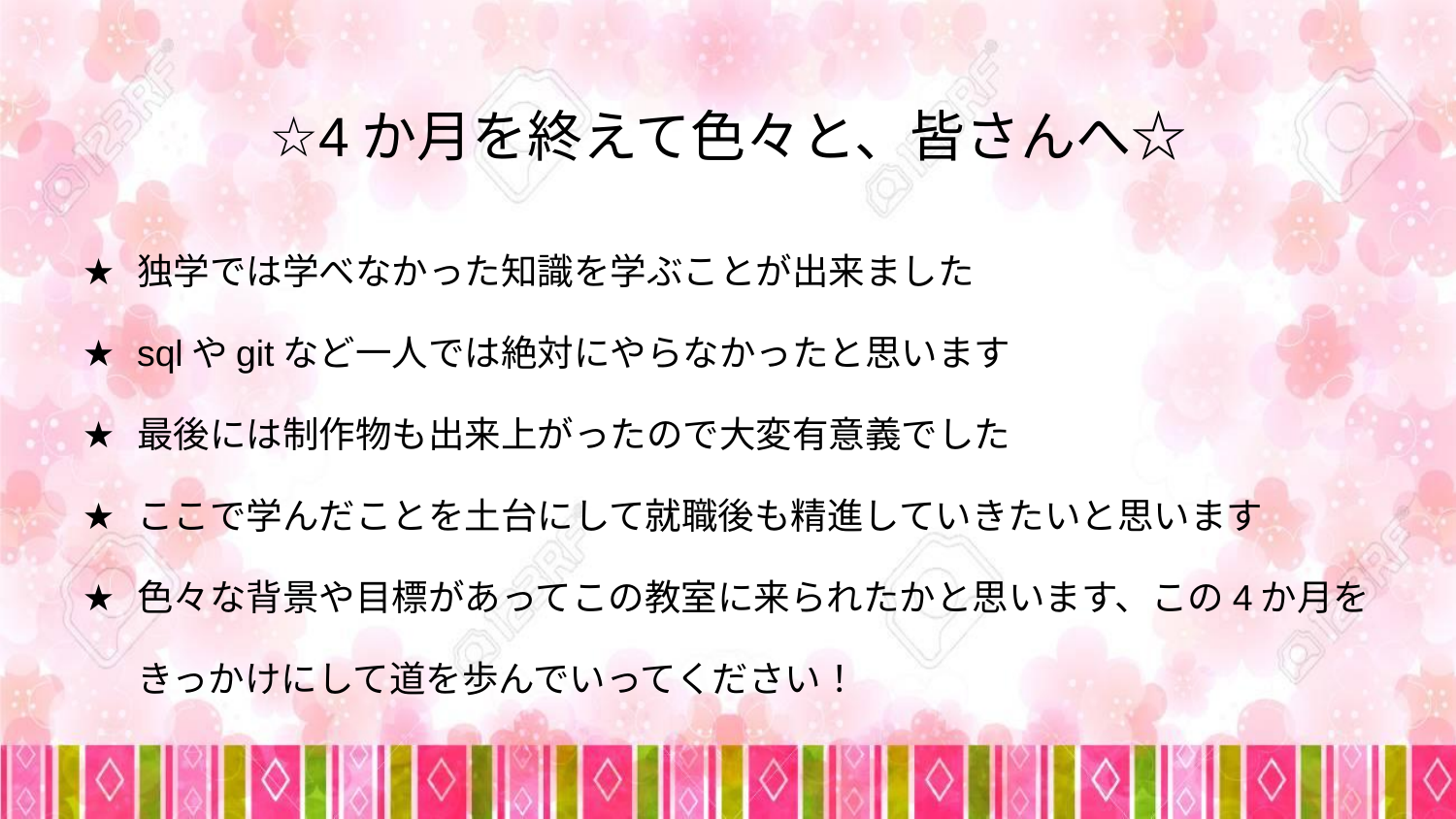

# ☆4か月を終えて色々と、皆さんへ☆
独学では学べなかった知識を学ぶことが出来ました
sqlやgitなど一人では絶対にやらなかったと思います
最後には制作物も出来上がったので大変有意義でした
ここで学んだことを土台にして就職後も精進していきたいと思います
色々な背景や目標があってこの教室に来られたかと思います、この4か月をきっかけにして道を歩んでいってください！